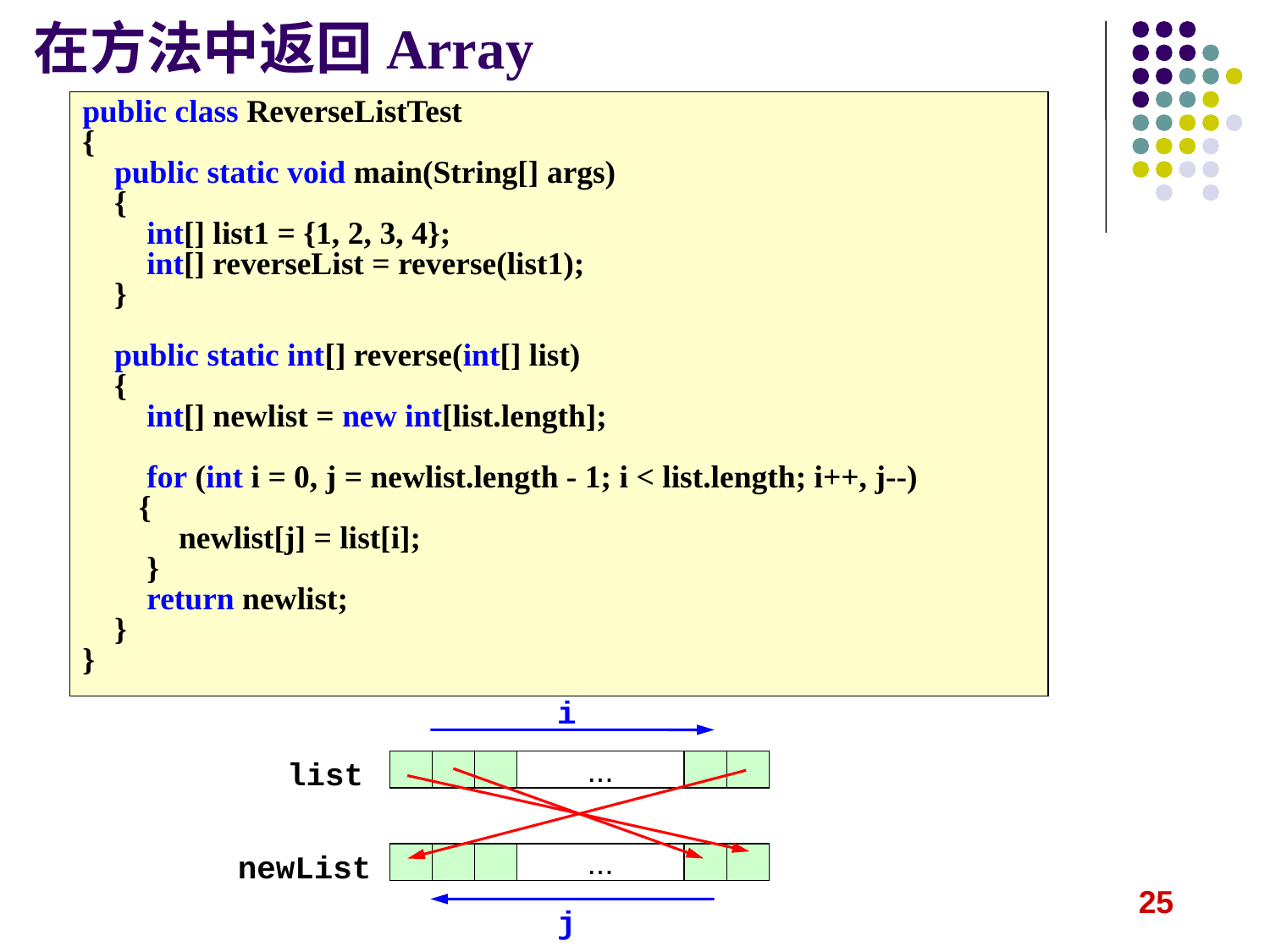

# 在方法中返回Array
public class ReverseListTest
{
    public static void main(String[] args)
    {
        int[] list1 = {1, 2, 3, 4};
        int[] reverseList = reverse(list1);
    }

    public static int[] reverse(int[] list)
    {
        int[] newlist = new int[list.length];

        for (int i = 0, j = newlist.length - 1; i < list.length; i++, j--)
       {
            newlist[j] = list[i];
        }
        return newlist;
    }
}
i

list

...

newList

...

j